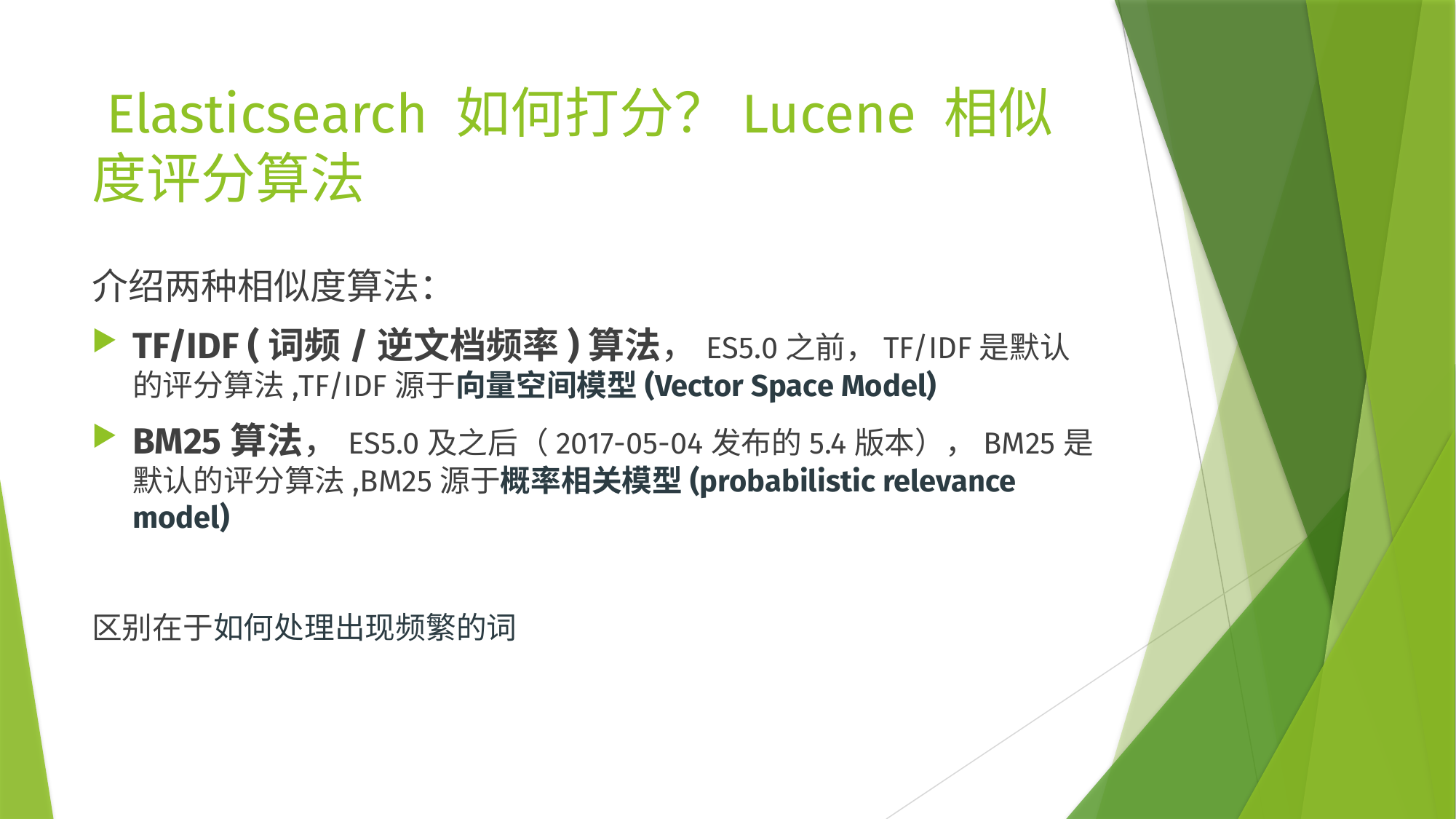

# Elasticsearch 如何打分？Lucene 相似度评分算法
介绍两种相似度算法：
TF/IDF (词频/逆文档频率)算法，ES5.0之前，TF/IDF是默认的评分算法,TF/IDF源于向量空间模型(Vector Space Model)
BM25算法，ES5.0及之后（2017-05-04发布的5.4版本），BM25是默认的评分算法,BM25源于概率相关模型(probabilistic relevance model)

区别在于如何处理出现频繁的词